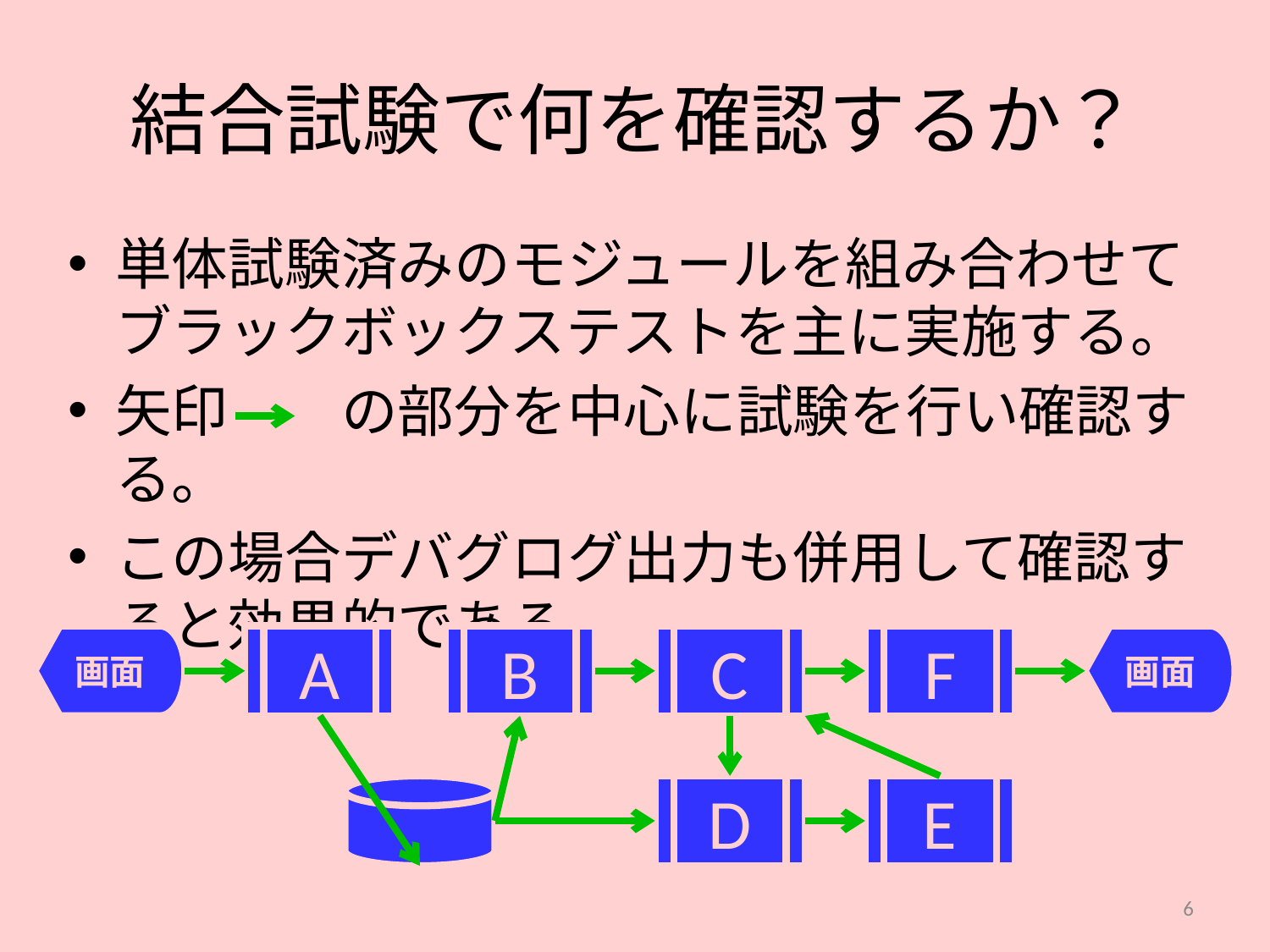

# 結合試験で何を確認するか？
単体試験済みのモジュールを組み合わせてブラックボックステストを主に実施する。
矢印　　の部分を中心に試験を行い確認する。
この場合デバグログ出力も併用して確認すると効果的である。
画面
A
B
C
F
画面

D
E
6